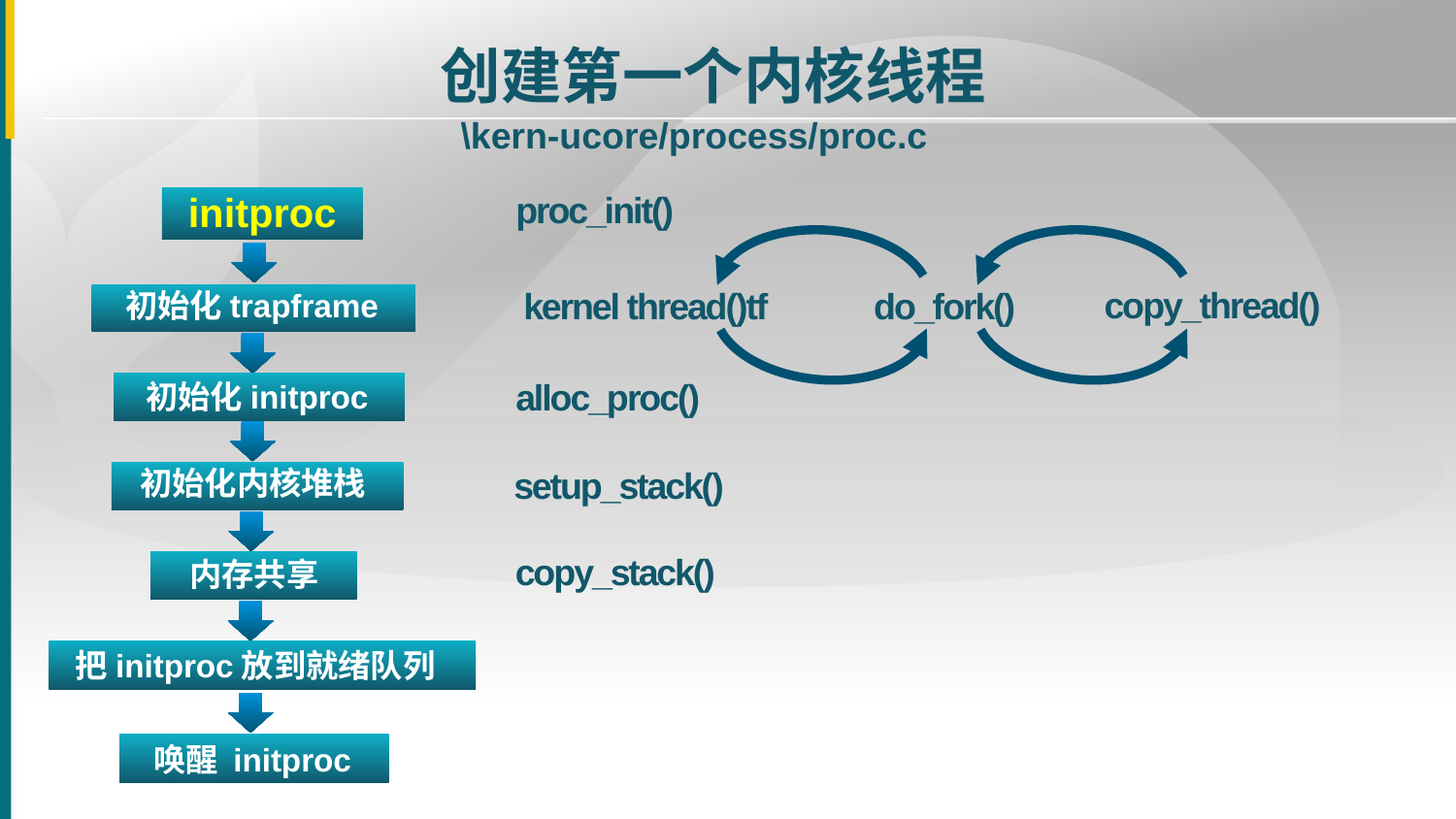

创建第一个内核线程
\kern-ucore/process/proc.c
initproc

proc_init()

copy_thread()
kernel thread()tf
do_fork()

初始化trapframe

初始化initproc

alloc_proc()

初始化内核堆栈

setup_stack()

内存共享

copy_stack()

把initproc放到就绪队列

唤醒 initproc